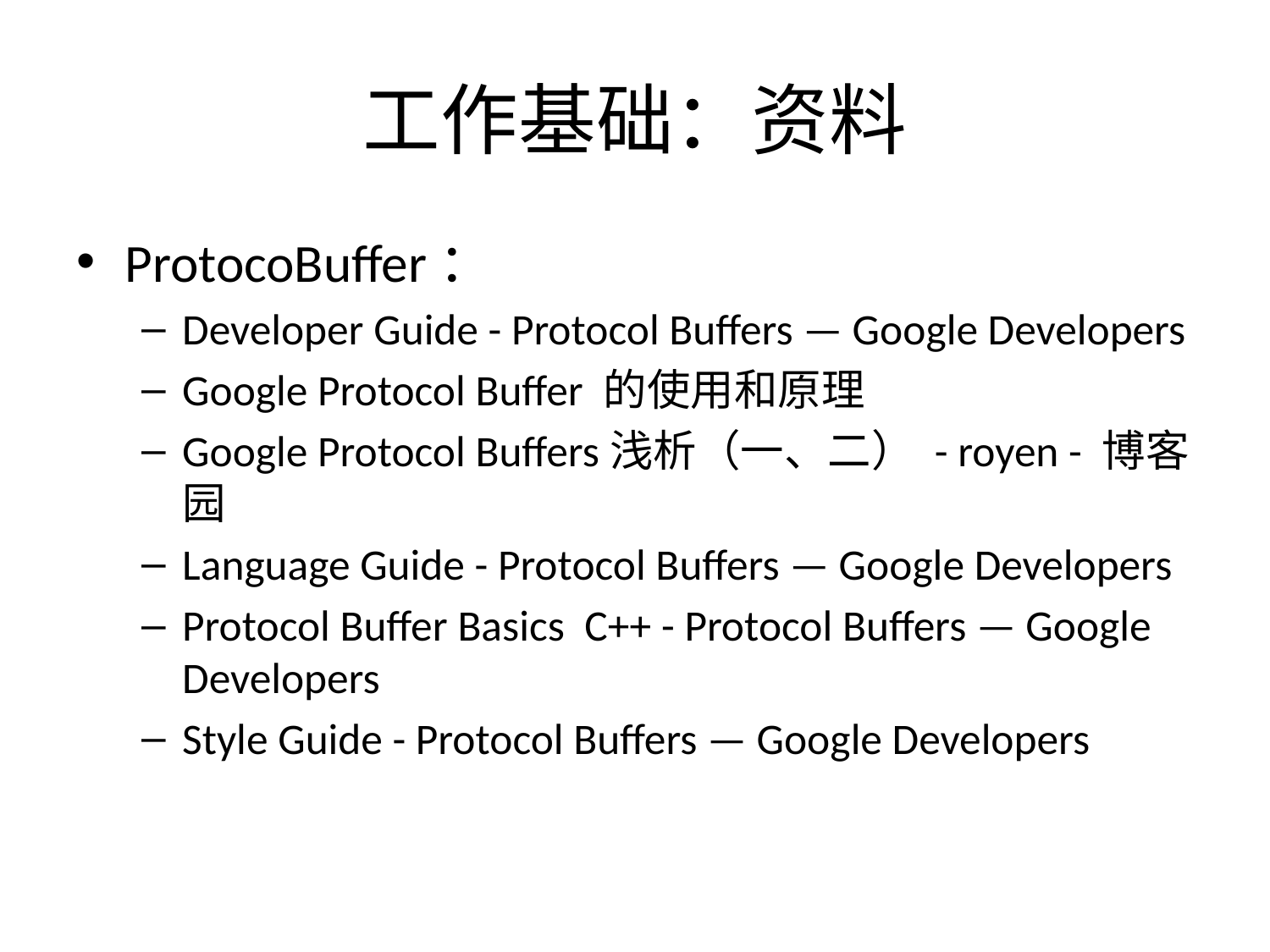

# 工作基础：资料
ProtocoBuffer：
Developer Guide - Protocol Buffers — Google Developers
Google Protocol Buffer 的使用和原理
Google Protocol Buffers浅析（一、二） - royen - 博客园
Language Guide - Protocol Buffers — Google Developers
Protocol Buffer Basics  C++ - Protocol Buffers — Google Developers
Style Guide - Protocol Buffers — Google Developers